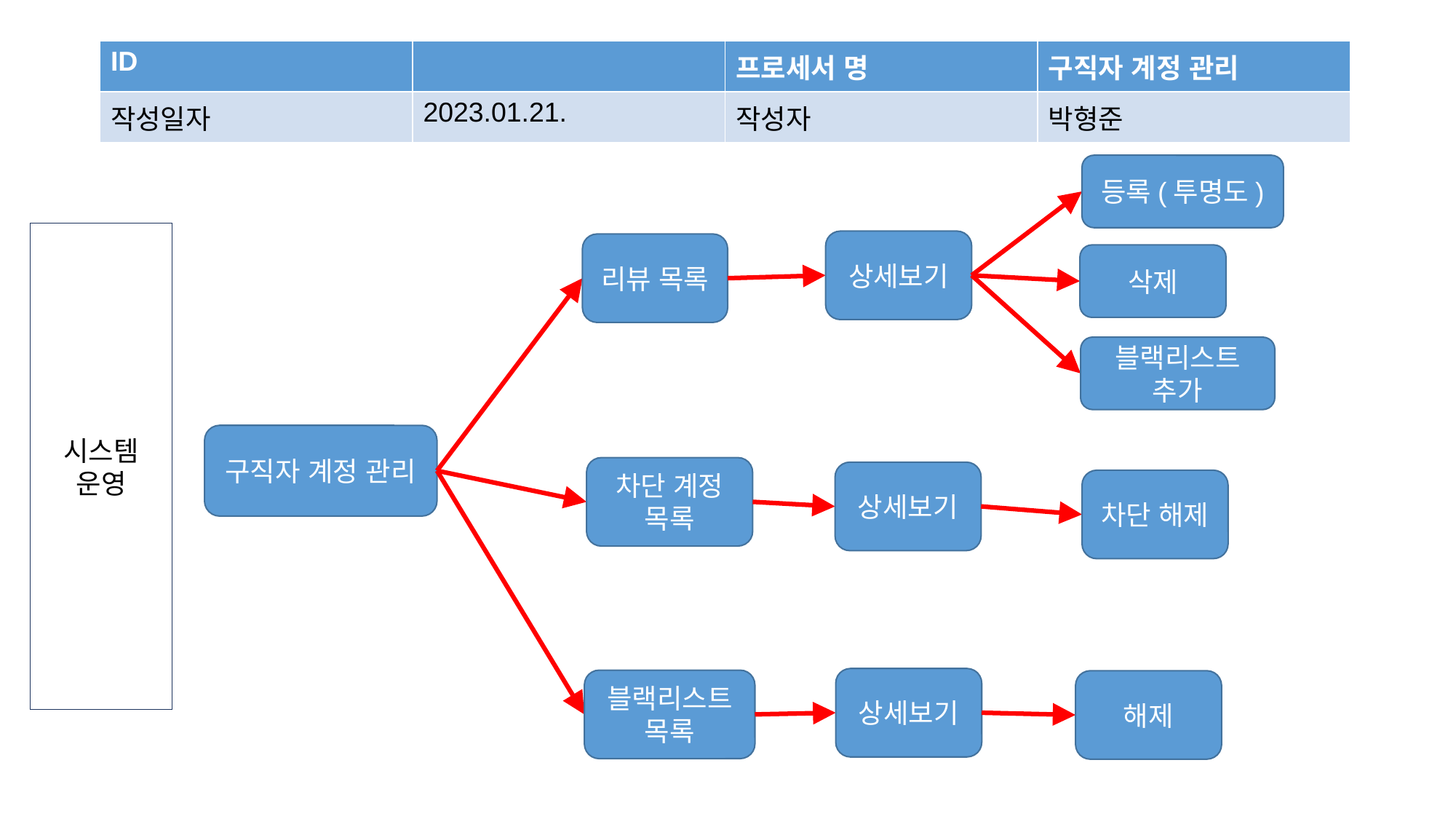

| ID |  | 프로세서 명 | 구직자 계정 관리 |
| --- | --- | --- | --- |
| 작성일자 | 2023.01.21. | 작성자 | 박형준 |
등록(투명도)
시스템
운영
상세보기
리뷰 목록
삭제
블랙리스트 추가
구직자 계정 관리
차단 계정 목록
상세보기
차단 해제
상세보기
블랙리스트 목록
해제